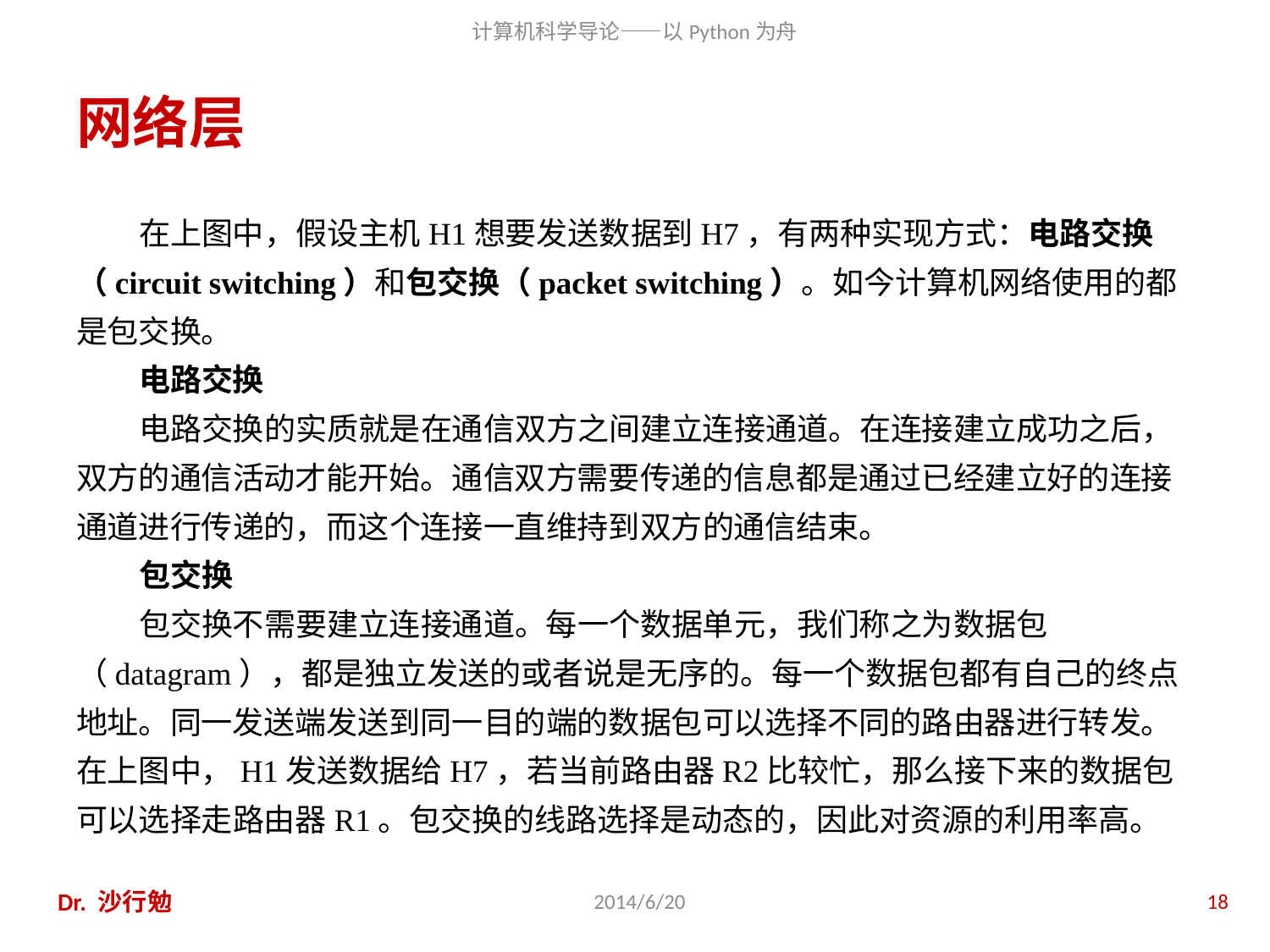

# 网络层
在上图中，假设主机H1想要发送数据到H7，有两种实现方式：电路交换（circuit switching）和包交换（packet switching）。如今计算机网络使用的都是包交换。
电路交换
电路交换的实质就是在通信双方之间建立连接通道。在连接建立成功之后，双方的通信活动才能开始。通信双方需要传递的信息都是通过已经建立好的连接通道进行传递的，而这个连接一直维持到双方的通信结束。
包交换
包交换不需要建立连接通道。每一个数据单元，我们称之为数据包（datagram），都是独立发送的或者说是无序的。每一个数据包都有自己的终点地址。同一发送端发送到同一目的端的数据包可以选择不同的路由器进行转发。在上图中，H1发送数据给H7，若当前路由器R2比较忙，那么接下来的数据包可以选择走路由器R1。包交换的线路选择是动态的，因此对资源的利用率高。

Dr. 沙行勉
2014/6/20
18